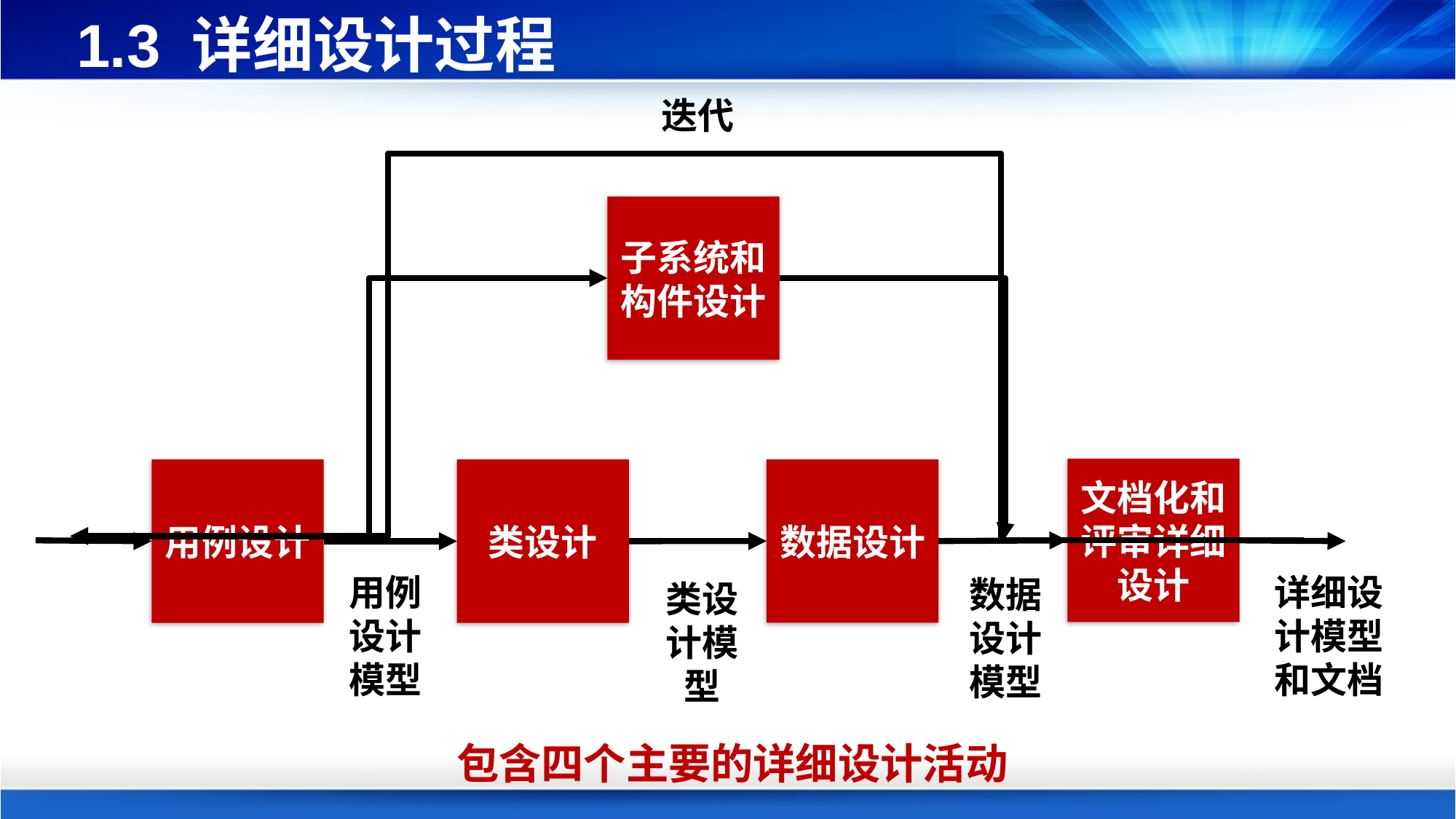

# 1.3 详细设计过程
迭代
子系统和构件设计
文档化和评审详细设计
数据设计
用例设计
类设计
详细设计模型和文档
用例设计模型
数据设计模型
类设计模型
包含四个主要的详细设计活动